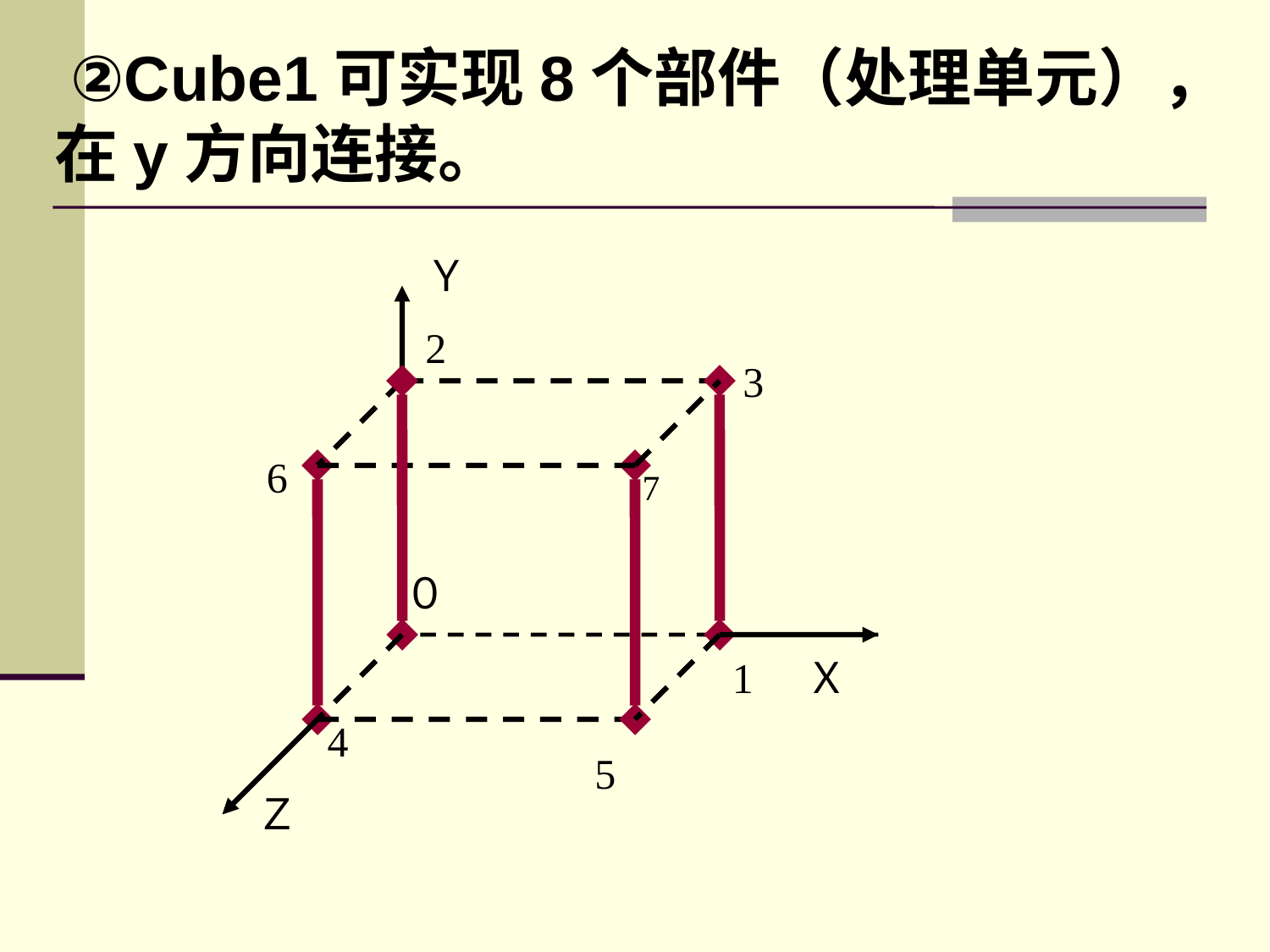

②Cube1可实现8个部件（处理单元），在y方向连接。
Ｙ
2

3

          6

  7

０

1　Ｘ
　　  4
　Ｚ

5
32